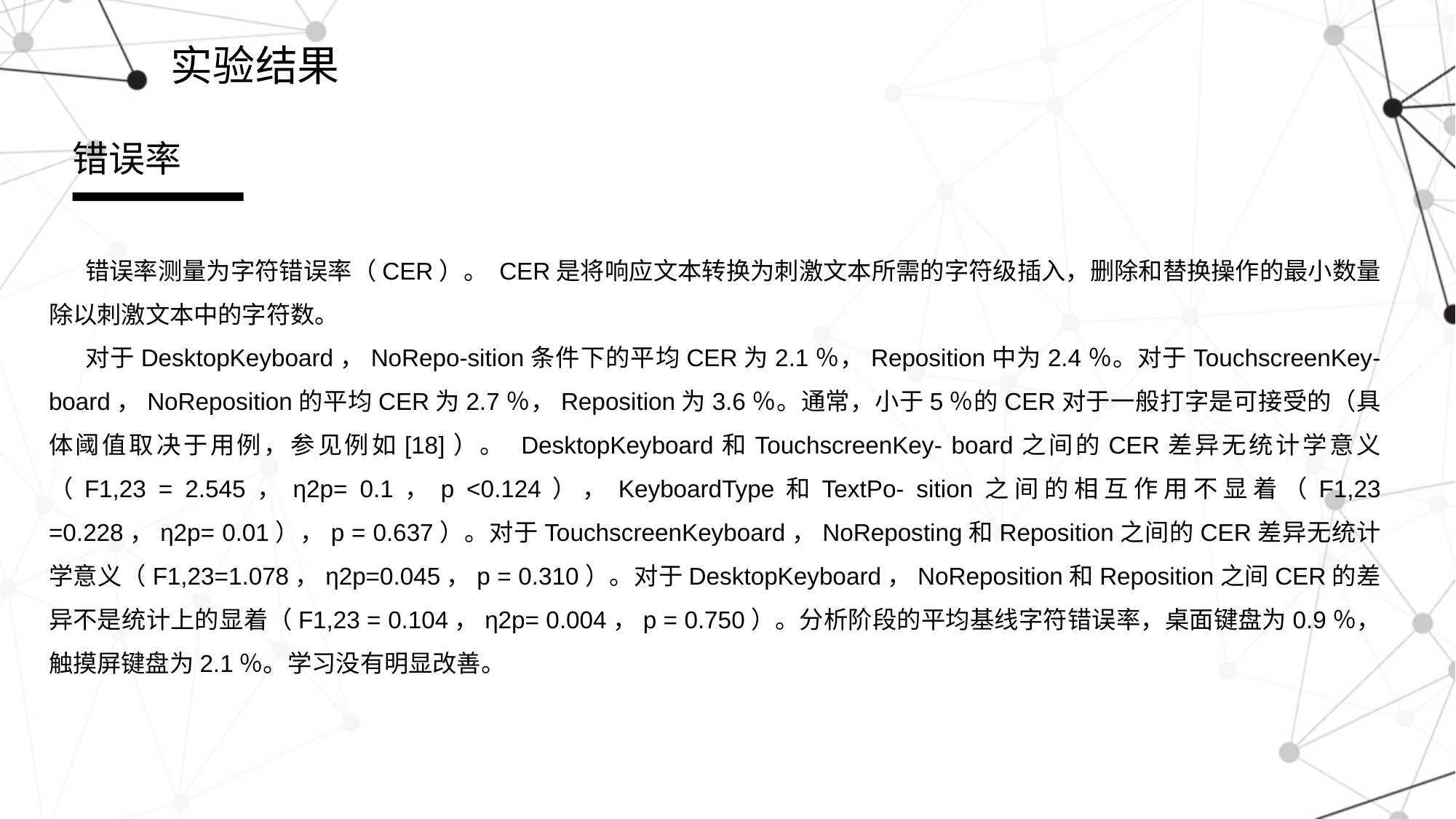

# 实验结果
错误率

错误率测量为字符错误率（CER）。 CER是将响应文本转换为刺激文本所需的字符级插入，删除和替换操作的最小数量除以刺激文本中的字符数。
对于DesktopKeyboard，NoRepo-sition条件下的平均CER为2.1％，Reposition中为2.4％。对于TouchscreenKey- board，NoReposition的平均CER为2.7％，Reposition为3.6％。通常，小于5％的CER对于一般打字是可接受的（具体阈值取决于用例，参见例如[18]）。 DesktopKeyboard和TouchscreenKey- board之间的CER差异无统计学意义（F1,23 = 2.545，η2p= 0.1，p <0.124），KeyboardType和TextPo- sition之间的相互作用不显着（F1,23 =0.228，η2p= 0.01），p = 0.637）。对于TouchscreenKeyboard，NoReposting和Reposition之间的CER差异无统计学意义（F1,23=1.078，η2p=0.045，p = 0.310）。对于DesktopKeyboard，NoReposition和Reposition之间CER的差异不是统计上的显着（F1,23 = 0.104，η2p= 0.004，p = 0.750）。分析阶段的平均基线字符错误率，桌面键盘为0.9％，触摸屏键盘为2.1％。学习没有明显改善。